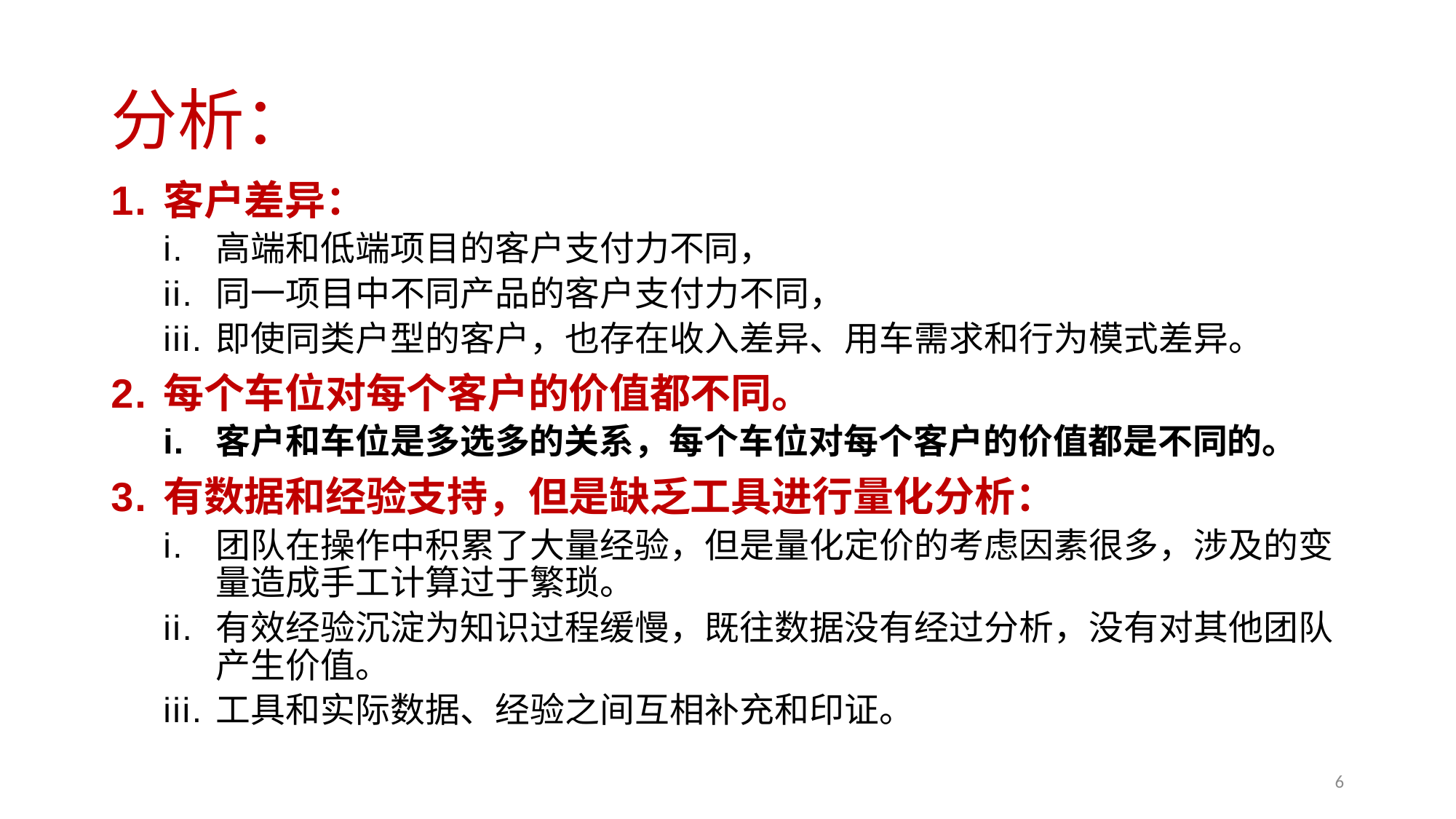

# 分析：
客户差异：
高端和低端项目的客户支付力不同，
同一项目中不同产品的客户支付力不同，
即使同类户型的客户，也存在收入差异、用车需求和行为模式差异。
每个车位对每个客户的价值都不同。
客户和车位是多选多的关系，每个车位对每个客户的价值都是不同的。
有数据和经验支持，但是缺乏工具进行量化分析：
团队在操作中积累了大量经验，但是量化定价的考虑因素很多，涉及的变量造成手工计算过于繁琐。
有效经验沉淀为知识过程缓慢，既往数据没有经过分析，没有对其他团队产生价值。
工具和实际数据、经验之间互相补充和印证。